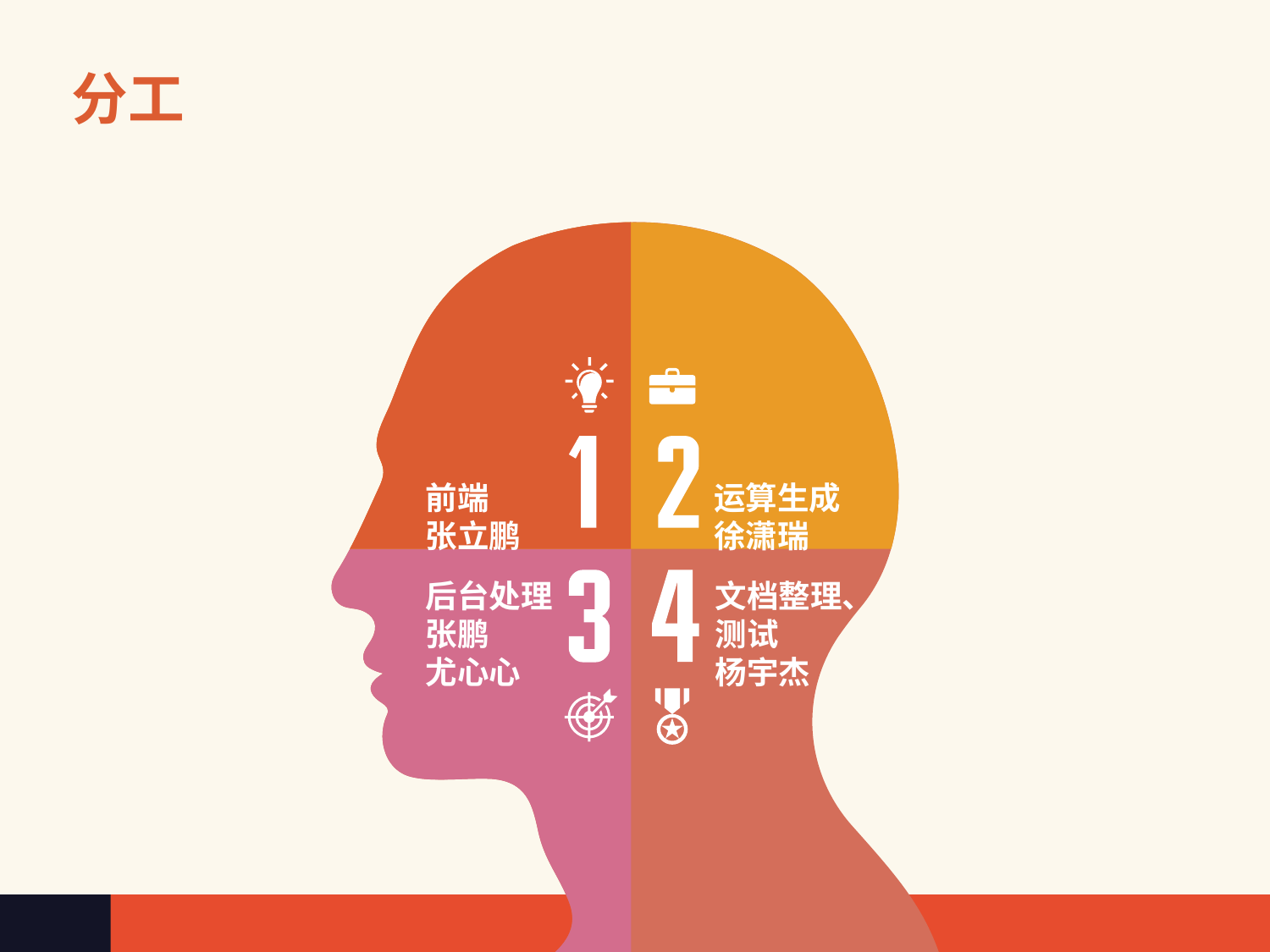

# 分工

前端
张立鹏
运算生成
徐潇瑞
后台处理
张鹏
尤心心

文档整理、
测试
杨宇杰